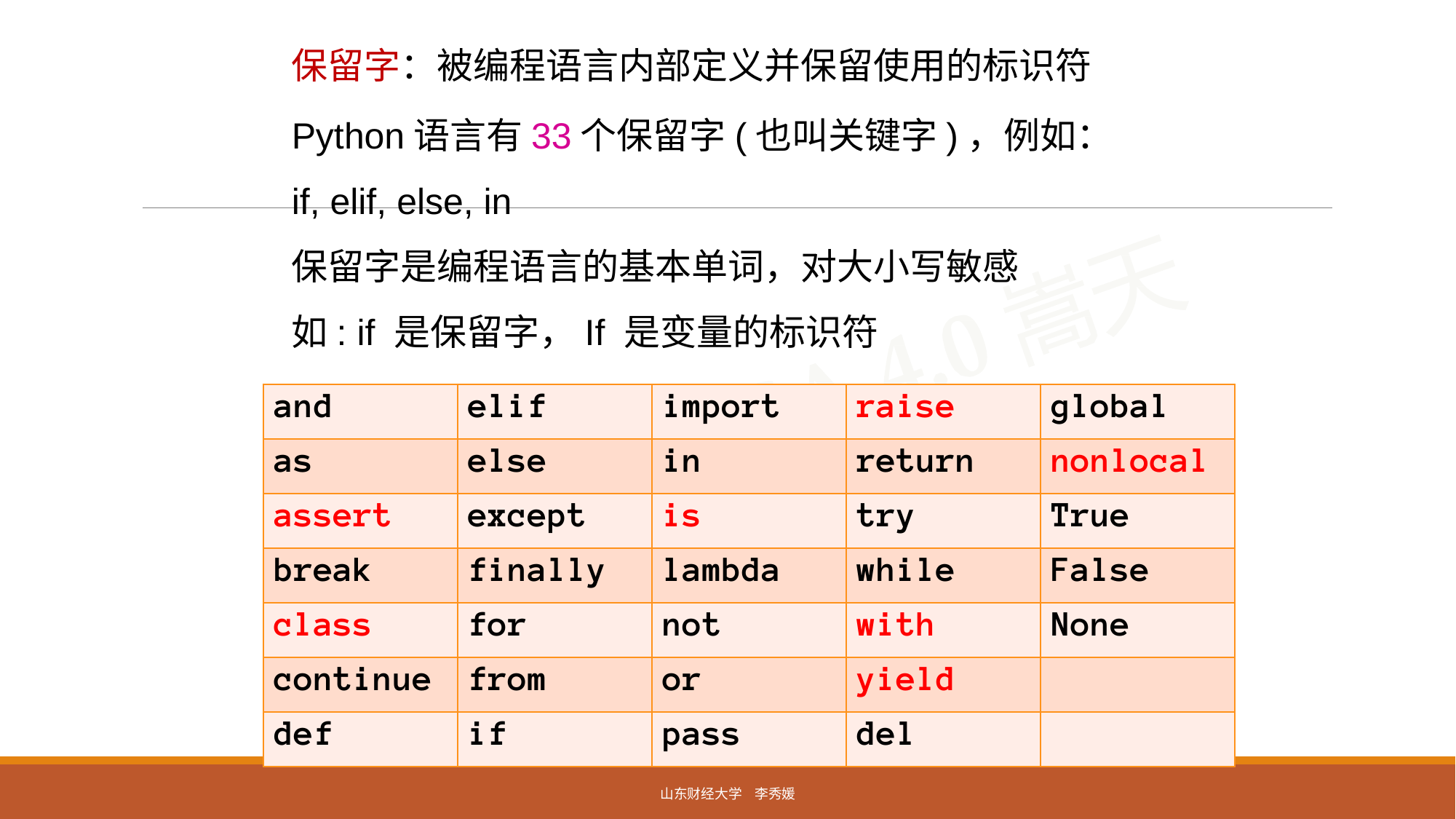

保留字：被编程语言内部定义并保留使用的标识符
Python语言有33个保留字(也叫关键字)，例如：
if, elif, else, in
保留字是编程语言的基本单词，对大小写敏感
如: if 是保留字，If 是变量的标识符

| and | elif | import | raise | global |
| --- | --- | --- | --- | --- |
| as | else | in | return | nonlocal |
| assert | except | is | try | True |
| break | finally | lambda | while | False |
| class | for | not | with | None |
| continue | from | or | yield |  |
| def | if | pass | del |  |

山东财经大学   李秀媛